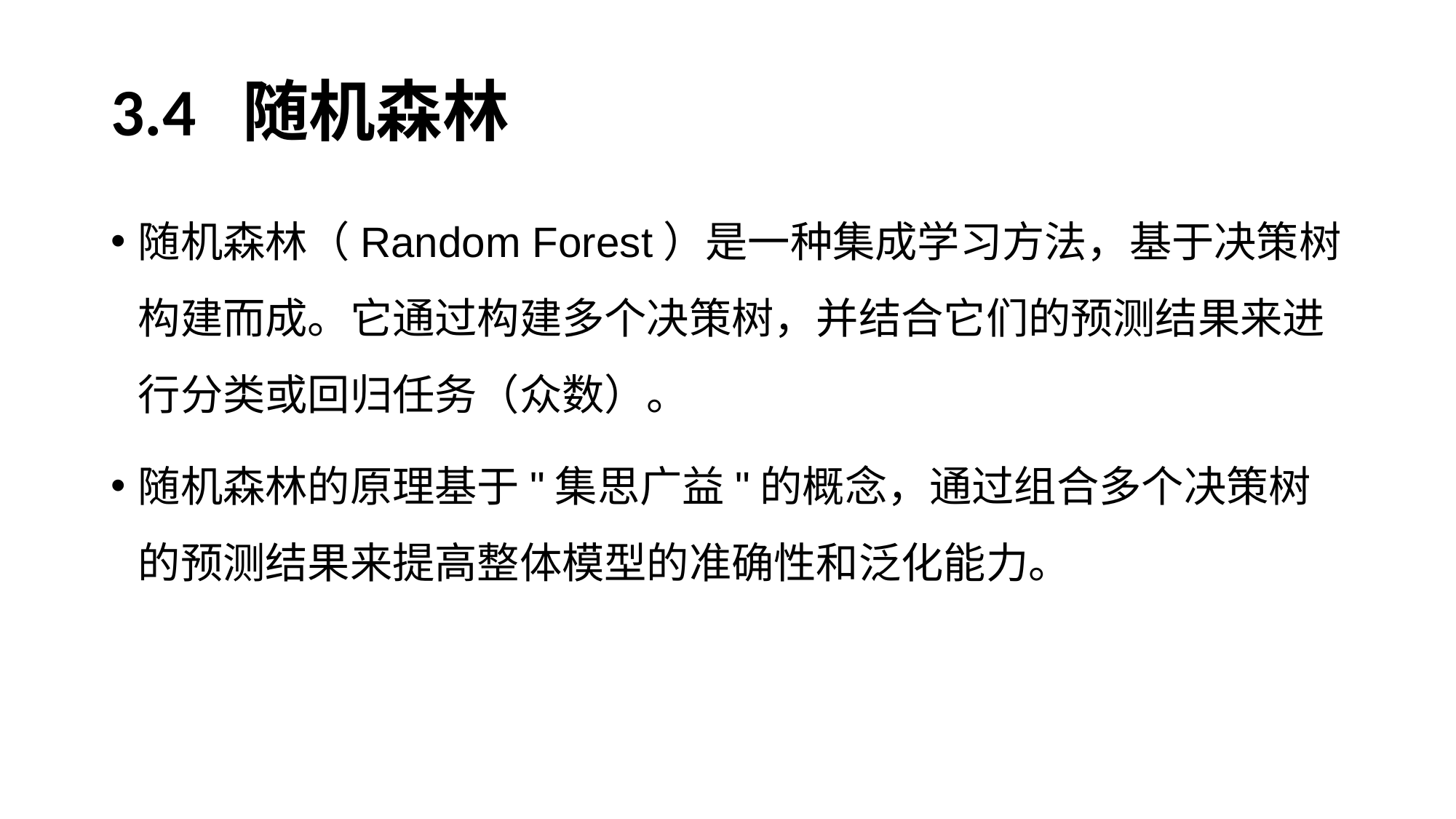

3.4  随机森林
随机森林（Random Forest）是一种集成学习方法，基于决策树构建而成。它通过构建多个决策树，并结合它们的预测结果来进行分类或回归任务（众数）。
随机森林的原理基于"集思广益"的概念，通过组合多个决策树的预测结果来提高整体模型的准确性和泛化能力。